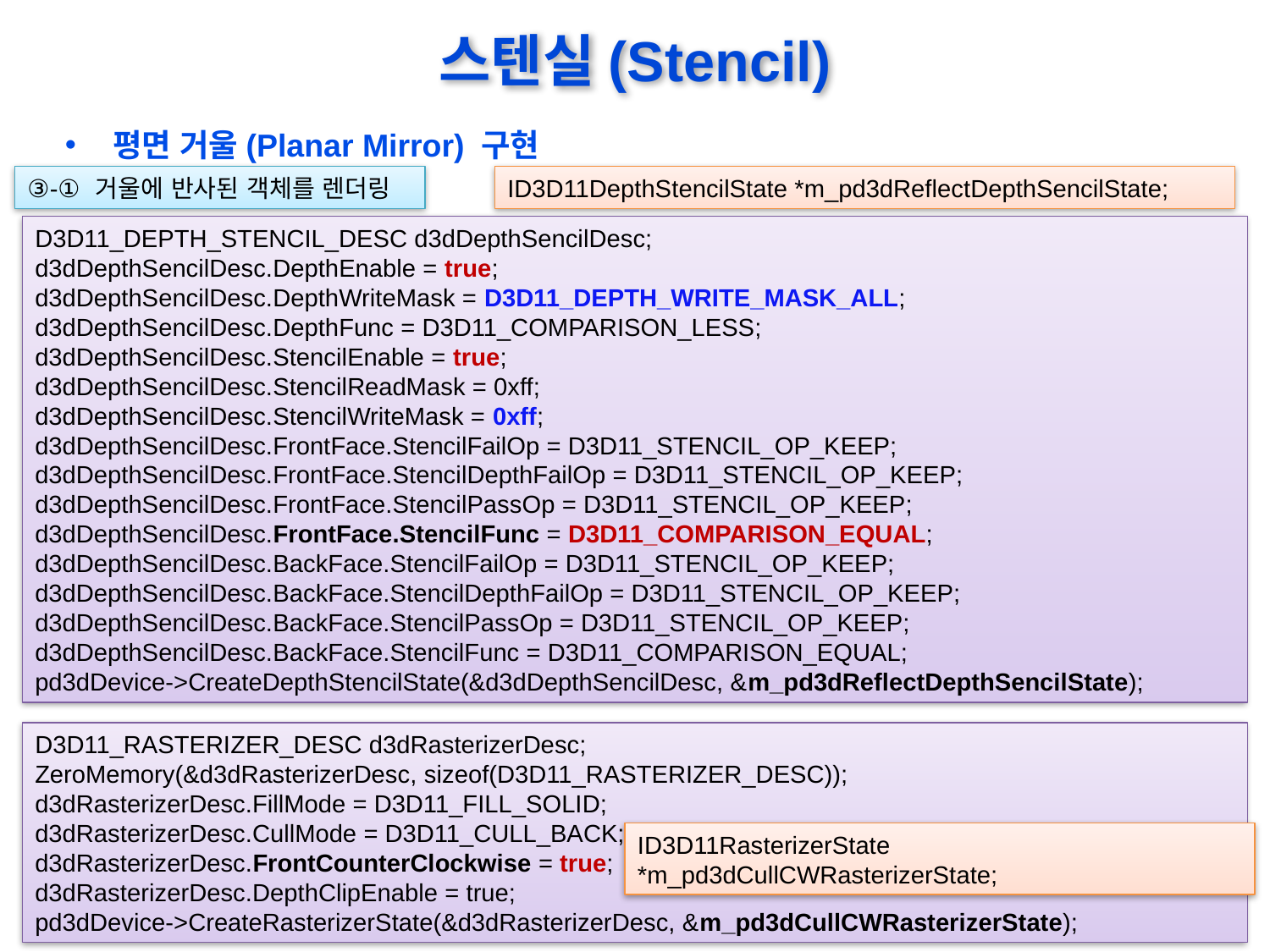

# 스텐실(Stencil)
평면 거울(Planar Mirror) 구현

③-① 거울에 반사된 객체를 렌더링
ID3D11DepthStencilState *m_pd3dReflectDepthSencilState;
D3D11_DEPTH_STENCIL_DESC d3dDepthSencilDesc;
d3dDepthSencilDesc.DepthEnable = true;
d3dDepthSencilDesc.DepthWriteMask = D3D11_DEPTH_WRITE_MASK_ALL;
d3dDepthSencilDesc.DepthFunc = D3D11_COMPARISON_LESS;
d3dDepthSencilDesc.StencilEnable = true;
d3dDepthSencilDesc.StencilReadMask = 0xff;
d3dDepthSencilDesc.StencilWriteMask = 0xff;
d3dDepthSencilDesc.FrontFace.StencilFailOp = D3D11_STENCIL_OP_KEEP;
d3dDepthSencilDesc.FrontFace.StencilDepthFailOp = D3D11_STENCIL_OP_KEEP;
d3dDepthSencilDesc.FrontFace.StencilPassOp = D3D11_STENCIL_OP_KEEP;
d3dDepthSencilDesc.FrontFace.StencilFunc = D3D11_COMPARISON_EQUAL;
d3dDepthSencilDesc.BackFace.StencilFailOp = D3D11_STENCIL_OP_KEEP;
d3dDepthSencilDesc.BackFace.StencilDepthFailOp = D3D11_STENCIL_OP_KEEP;
d3dDepthSencilDesc.BackFace.StencilPassOp = D3D11_STENCIL_OP_KEEP;
d3dDepthSencilDesc.BackFace.StencilFunc = D3D11_COMPARISON_EQUAL;
pd3dDevice->CreateDepthStencilState(&d3dDepthSencilDesc, &m_pd3dReflectDepthSencilState);
D3D11_RASTERIZER_DESC d3dRasterizerDesc;
ZeroMemory(&d3dRasterizerDesc, sizeof(D3D11_RASTERIZER_DESC));
d3dRasterizerDesc.FillMode = D3D11_FILL_SOLID;
d3dRasterizerDesc.CullMode = D3D11_CULL_BACK;
d3dRasterizerDesc.FrontCounterClockwise = true;
d3dRasterizerDesc.DepthClipEnable = true;
pd3dDevice->CreateRasterizerState(&d3dRasterizerDesc, &m_pd3dCullCWRasterizerState);
ID3D11RasterizerState *m_pd3dCullCWRasterizerState;